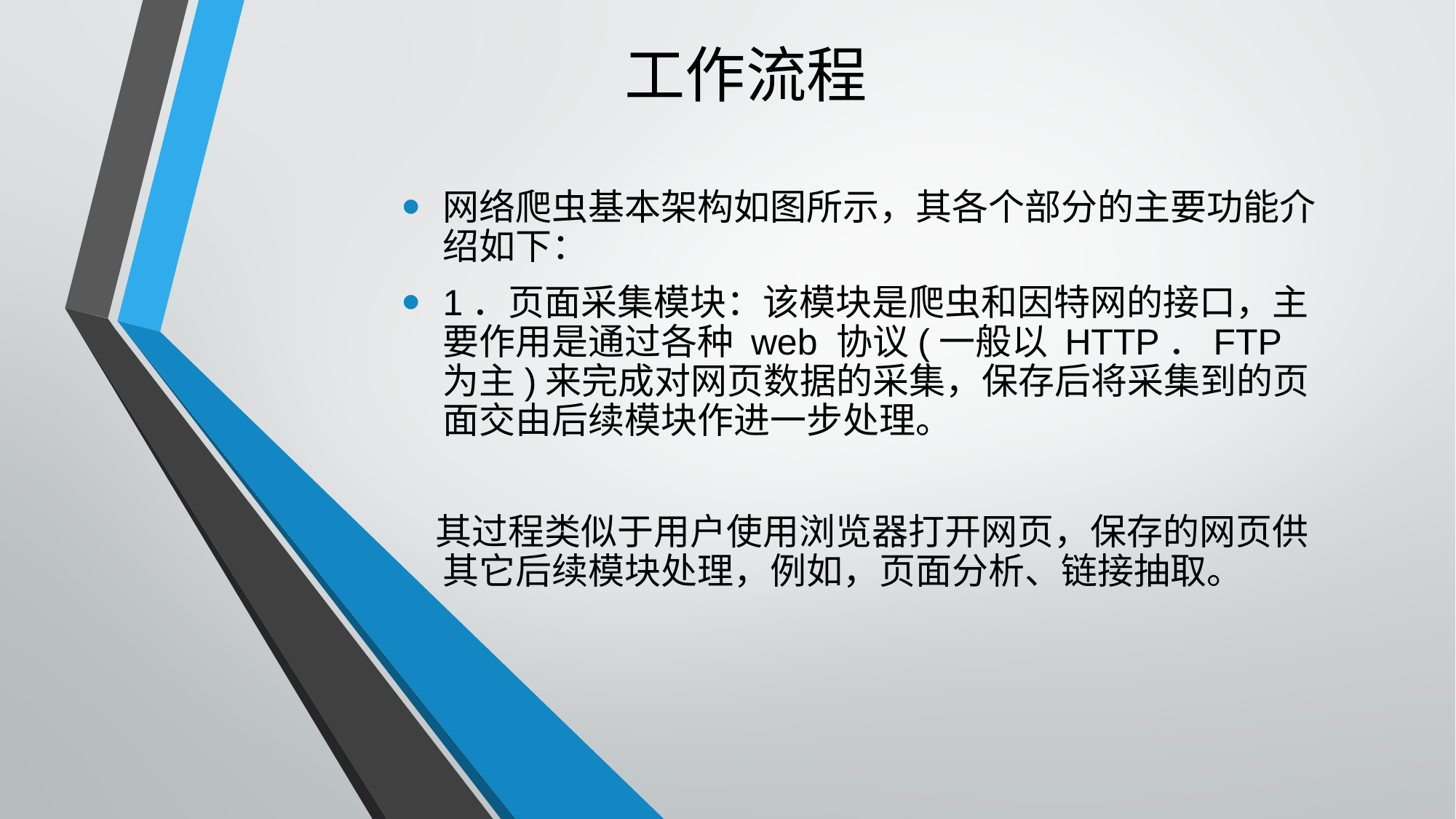

工作流程
网络爬虫基本架构如图所示，其各个部分的主要功能介绍如下：
1．页面采集模块：该模块是爬虫和因特网的接口，主要作用是通过各种 web 协议(一般以 HTTP．FTP 为主)来完成对网页数据的采集，保存后将采集到的页面交由后续模块作进一步处理。

   其过程类似于用户使用浏览器打开网页，保存的网页供其它后续模块处理，例如，页面分析、链接抽取。